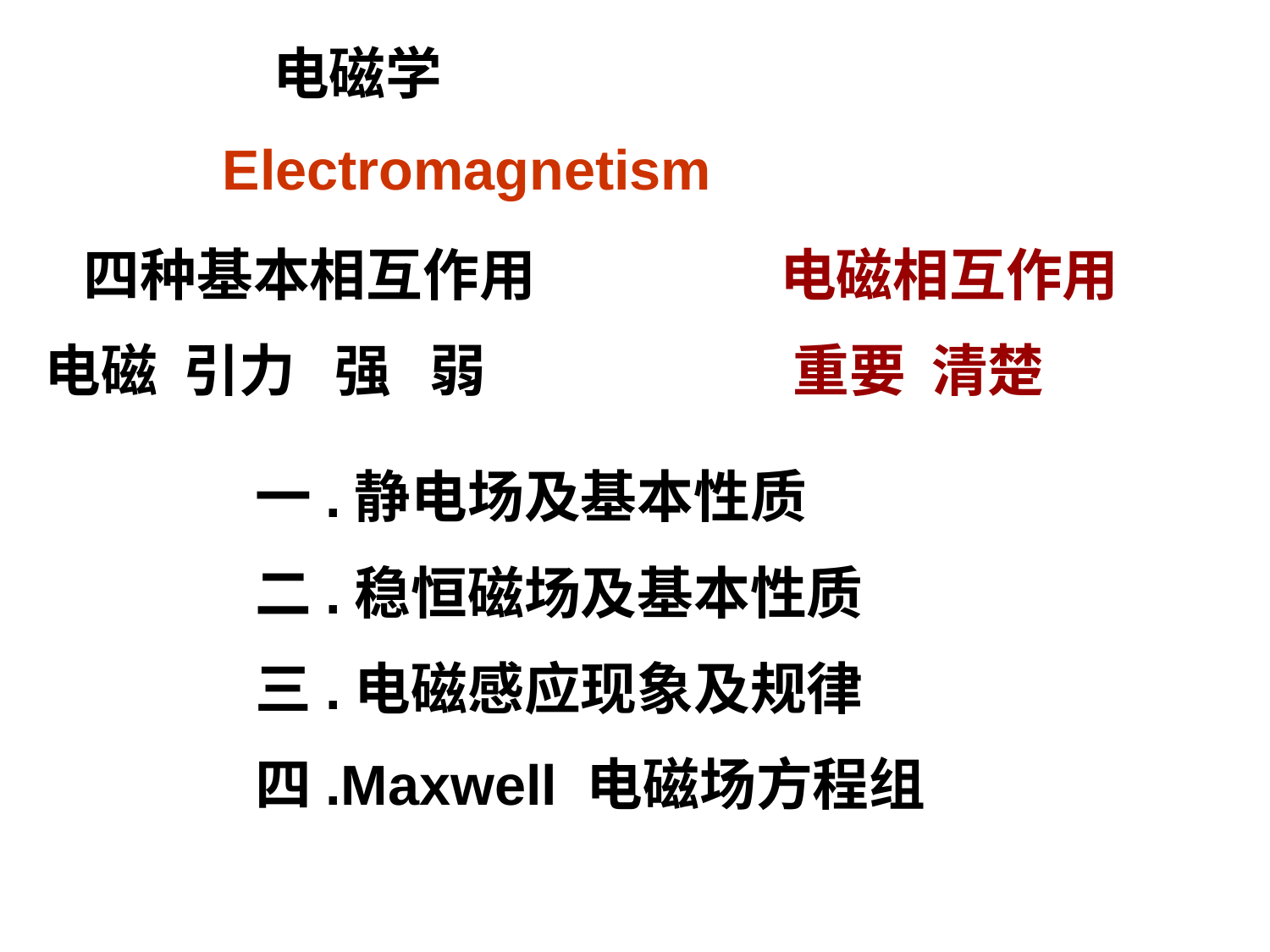

电磁学
          Electromagnetism
  四种基本相互作用
电磁  引力   强   弱
 电磁相互作用
  重要  清楚
   一.静电场及基本性质
   二.稳恒磁场及基本性质
   三.电磁感应现象及规律
   四.Maxwell 电磁场方程组